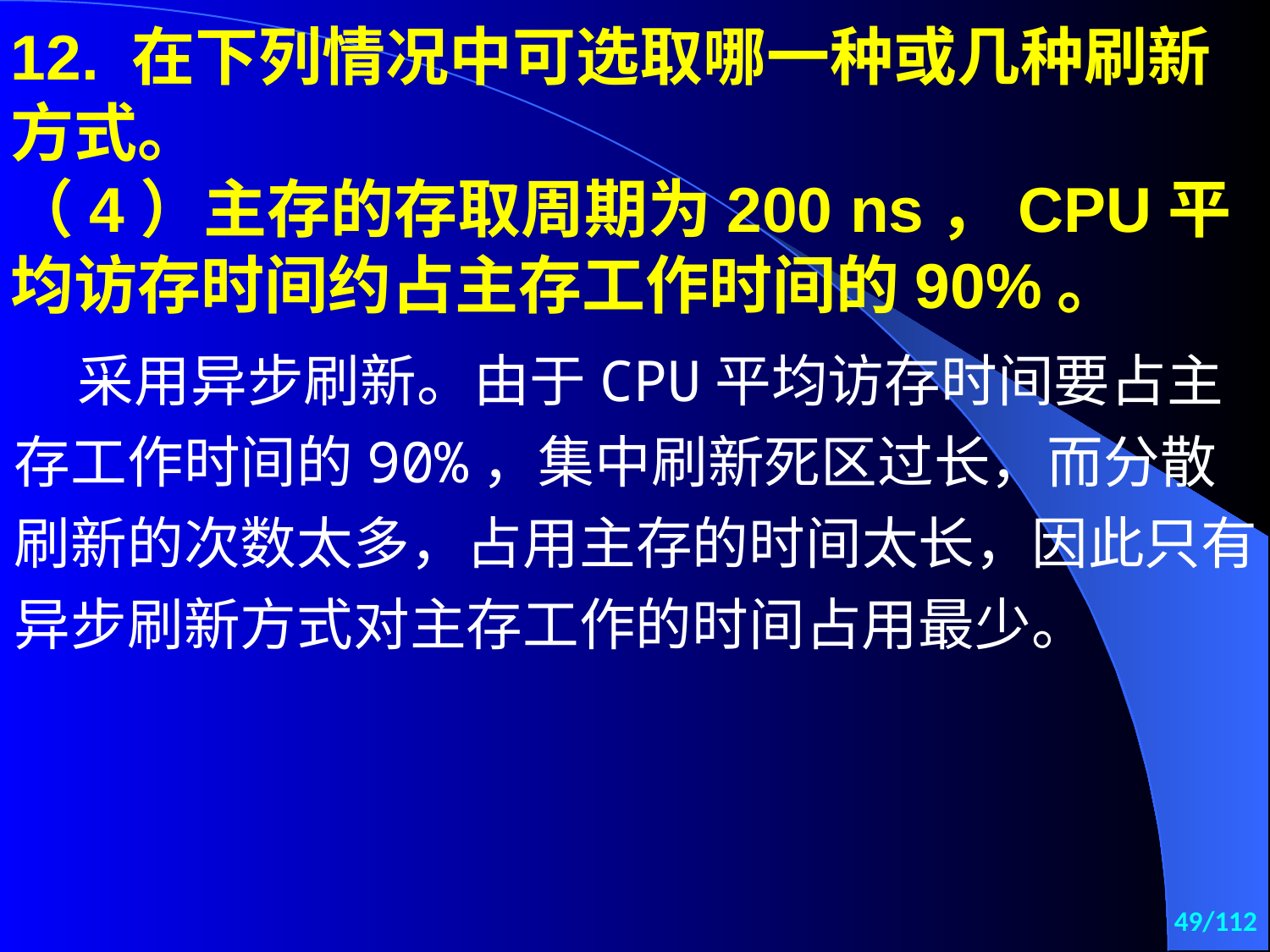

12. 在下列情况中可选取哪一种或几种刷新方式。
（4）主存的存取周期为200 ns，CPU平均访存时间约占主存工作时间的90%。
采用异步刷新。由于CPU平均访存时间要占主存工作时间的90%，集中刷新死区过长，而分散刷新的次数太多，占用主存的时间太长，因此只有异步刷新方式对主存工作的时间占用最少。
49/112